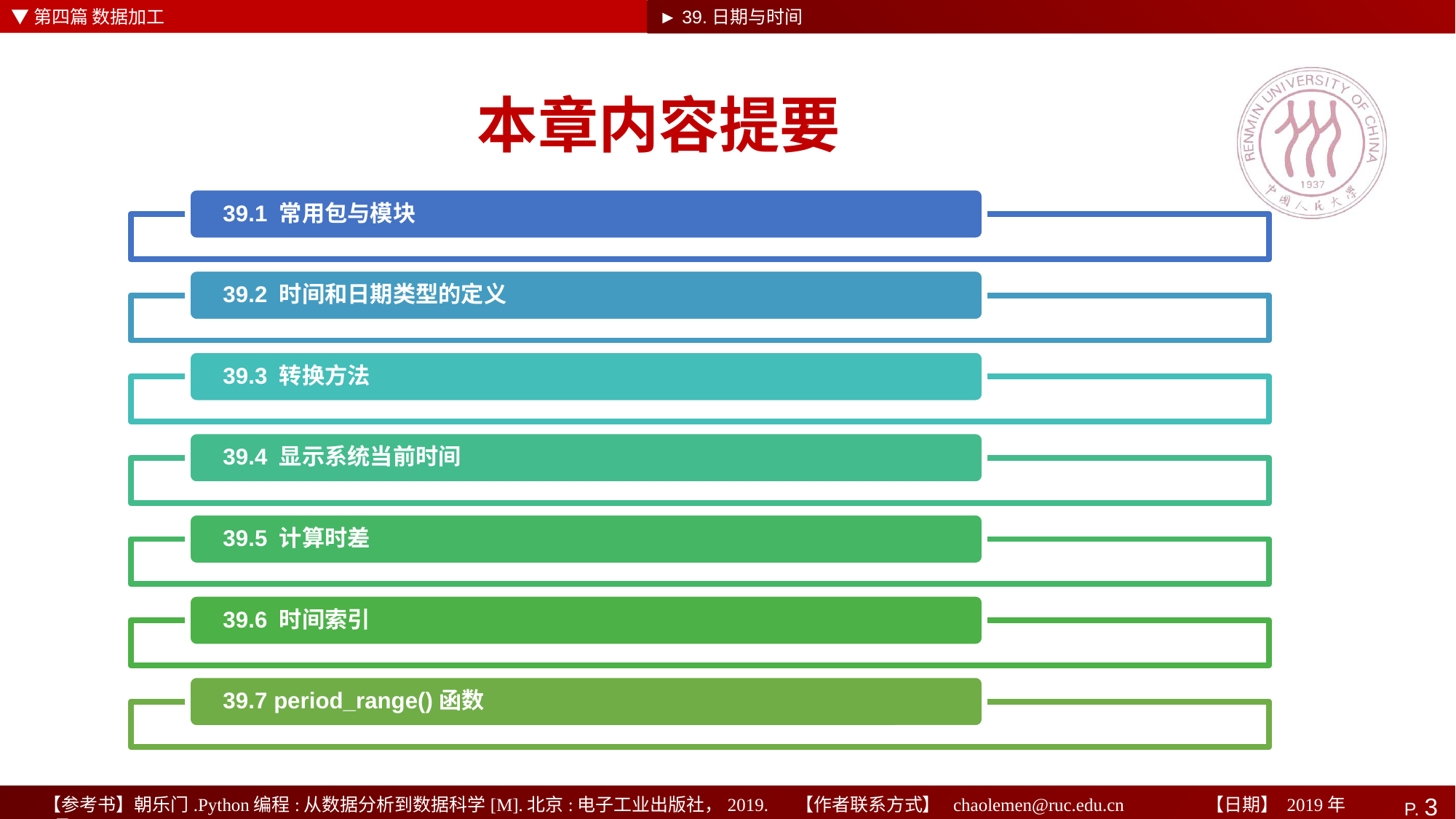

▼第四篇 数据加工
► 39.日期与时间
# 本章内容提要
39.1 常用包与模块
39.2 时间和日期类型的定义
39.3 转换方法
39.4 显示系统当前时间
39.5 计算时差
39.6 时间索引
39.7 period_range()函数